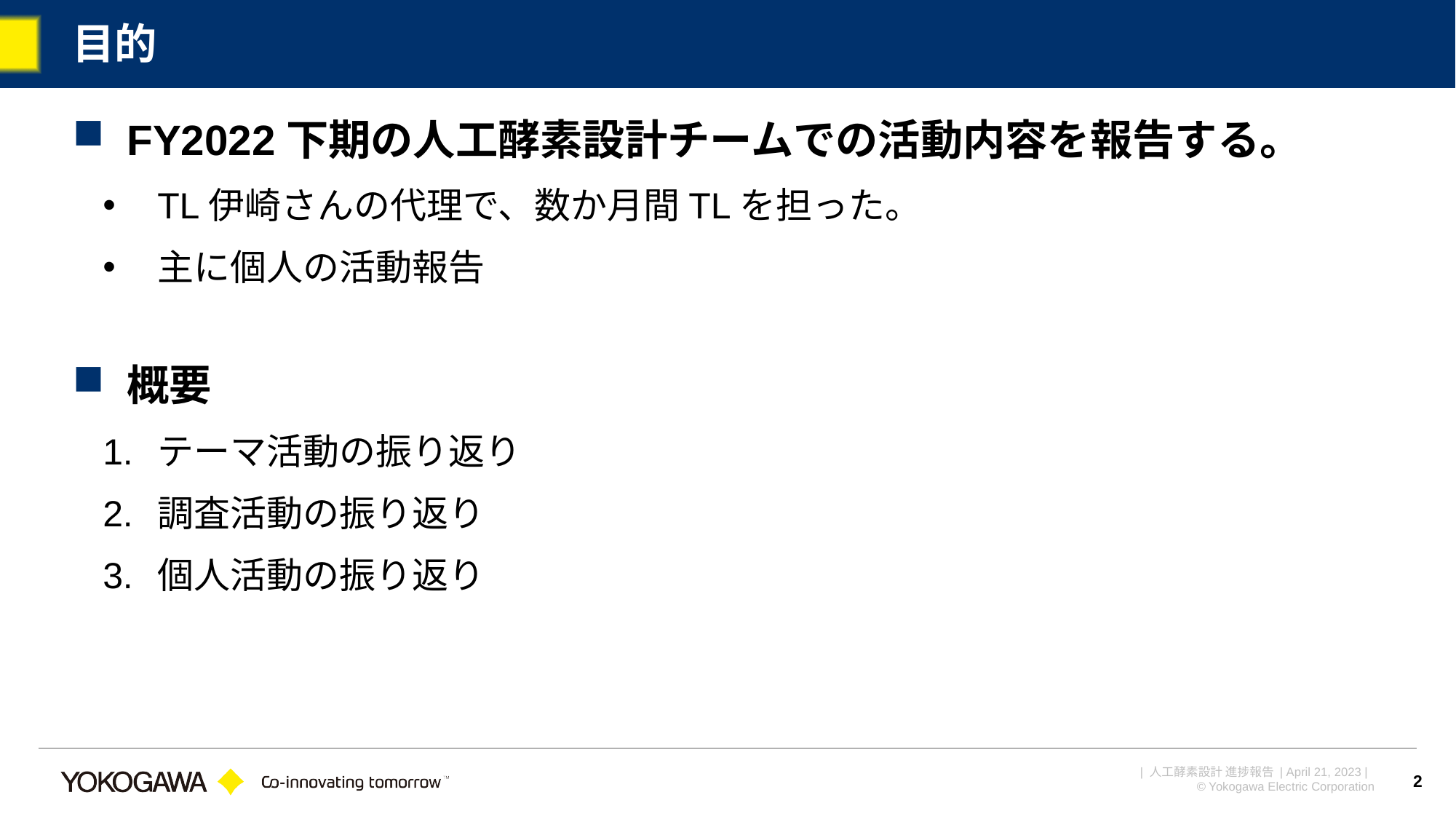

# 目的
FY2022下期の人工酵素設計チームでの活動内容を報告する。
TL伊崎さんの代理で、数か月間TLを担った。
主に個人の活動報告

概要
テーマ活動の振り返り
調査活動の振り返り
個人活動の振り返り

2